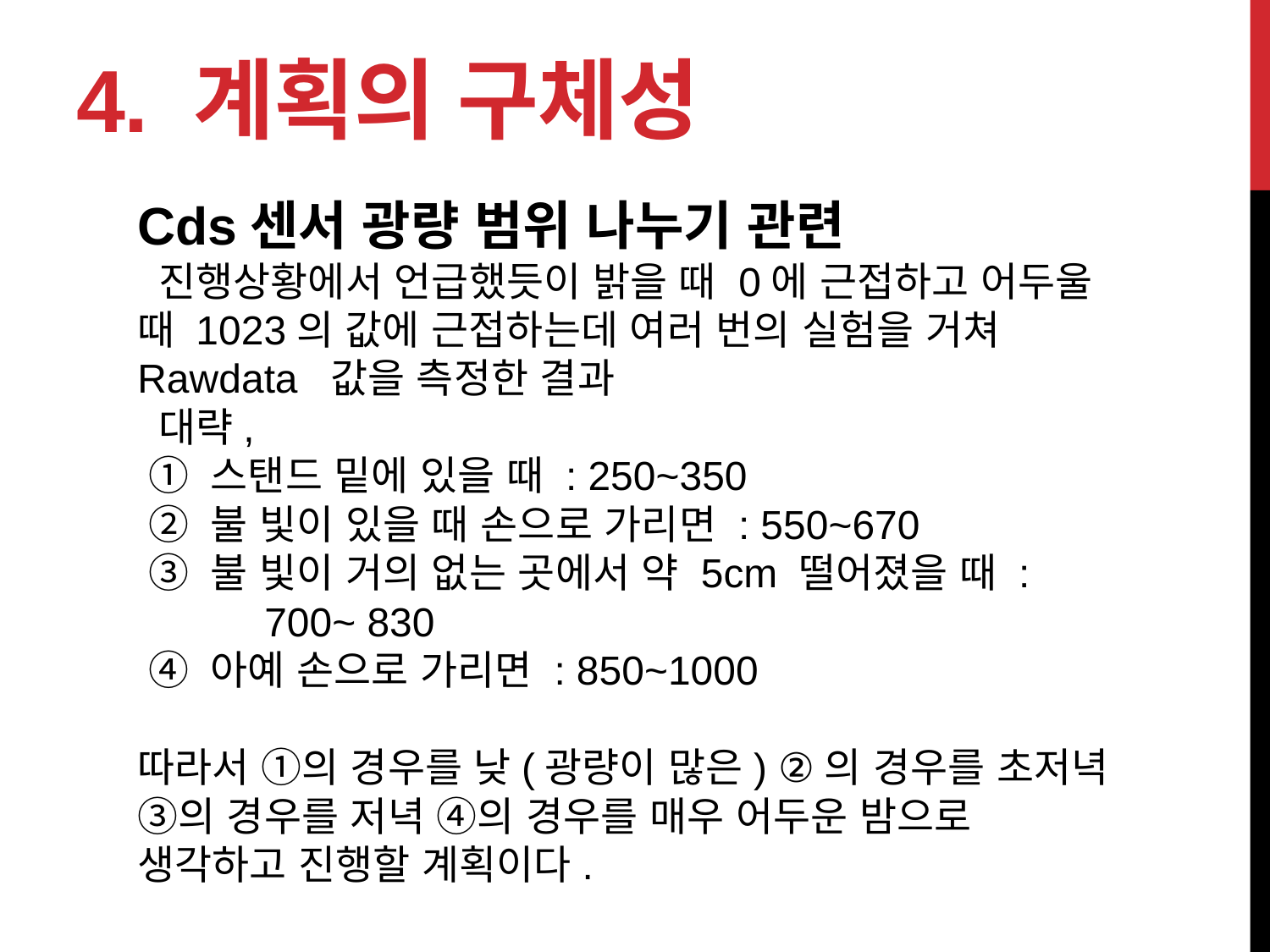

# 4. 계획의 구체성
Cds센서 광량 범위 나누기 관련
 진행상황에서 언급했듯이 밝을 때 0에 근접하고 어두울 때 1023의 값에 근접하는데 여러 번의 실험을 거쳐 Rawdata  값을 측정한 결과
 대략,
 ① 스탠드 밑에 있을 때 : 250~350
 ② 불 빛이 있을 때 손으로 가리면 : 550~670
 ③ 불 빛이 거의 없는 곳에서 약 5cm 떨어졌을 때 :  	700~ 830
 ④ 아예 손으로 가리면 : 850~1000

따라서 ①의 경우를 낮(광량이 많은) ②의 경우를 초저녁 ③의 경우를 저녁 ④의 경우를 매우 어두운 밤으로 생각하고 진행할 계획이다.